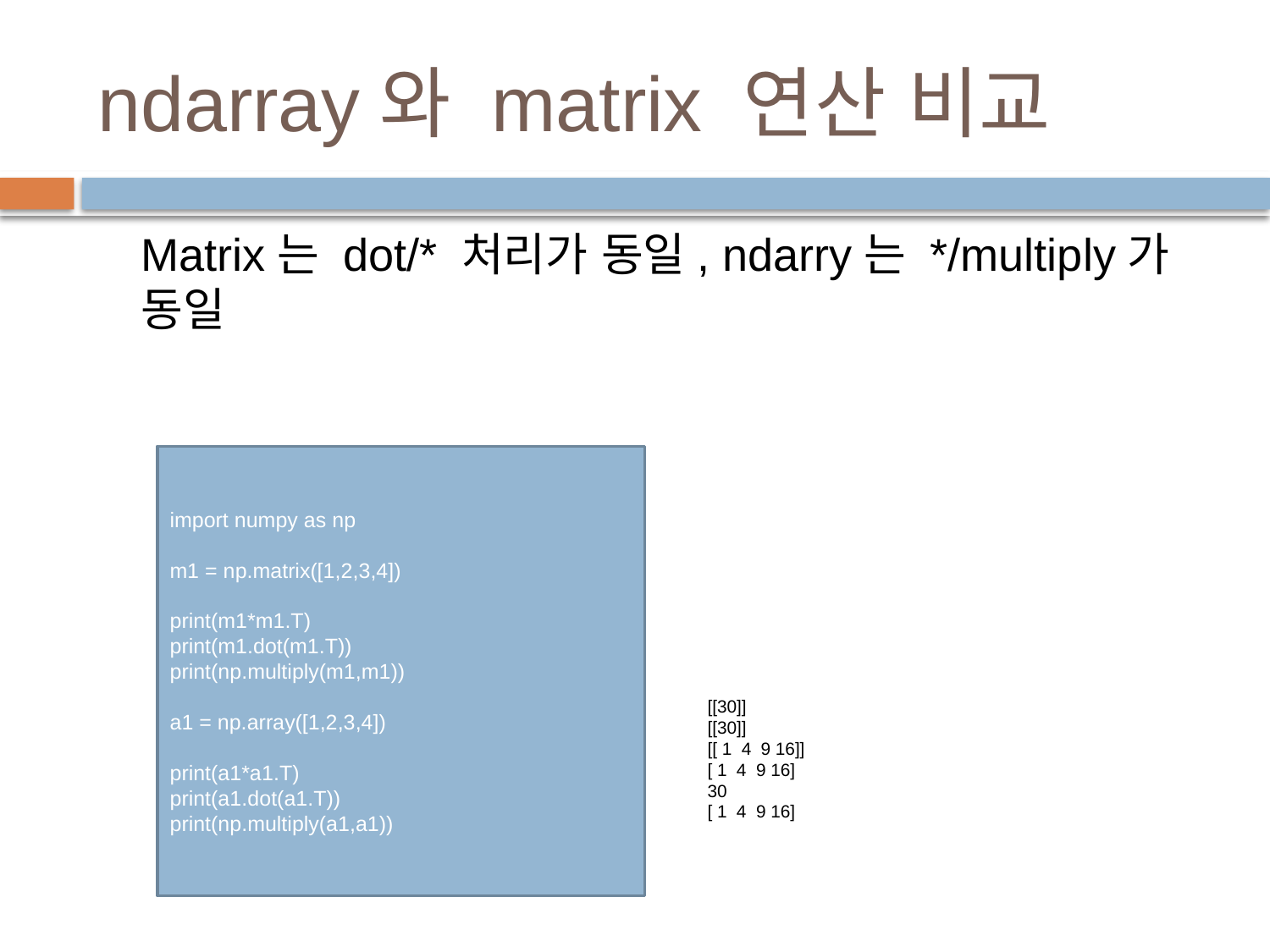

# ndarray와 matrix 연산 비교
Matrix는 dot/* 처리가 동일, ndarry는 */multiply가 동일

import numpy as np

m1 = np.matrix([1,2,3,4])

print(m1*m1.T)
print(m1.dot(m1.T))
print(np.multiply(m1,m1))

a1 = np.array([1,2,3,4])

print(a1*a1.T)
print(a1.dot(a1.T))
print(np.multiply(a1,a1))
[[30]]
[[30]]
[[ 1  4  9 16]]
[ 1  4  9 16]
30
[ 1  4  9 16]